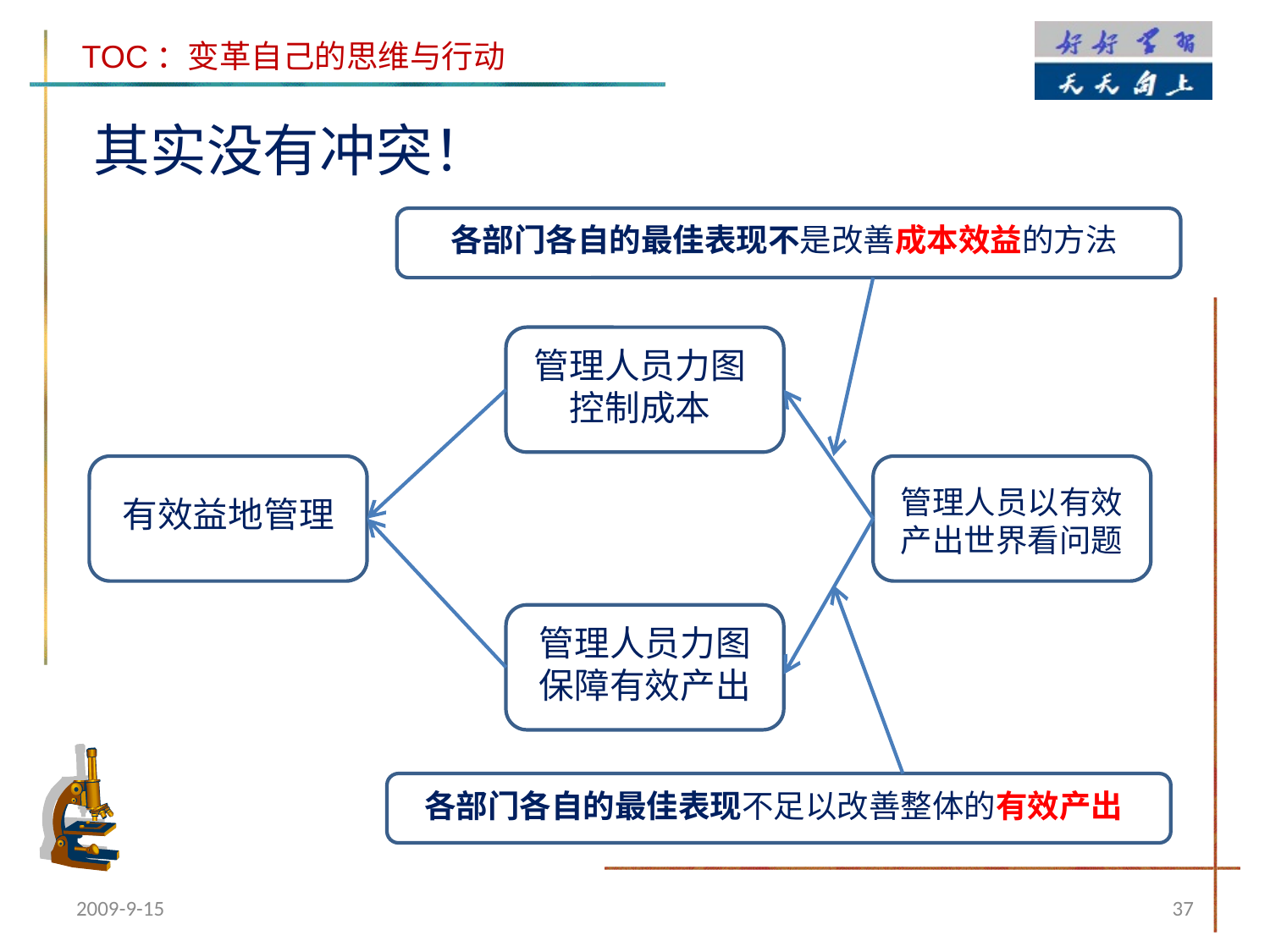

其实没有冲突！

各部门各自的最佳表现不是改善成本效益的方法

管理人员力图控制成本

管理人员以有效产出世界看问题
有效益地管理

管理人员力图保障有效产出

各部门各自的最佳表现不足以改善整体的有效产出
2009-9-15
37